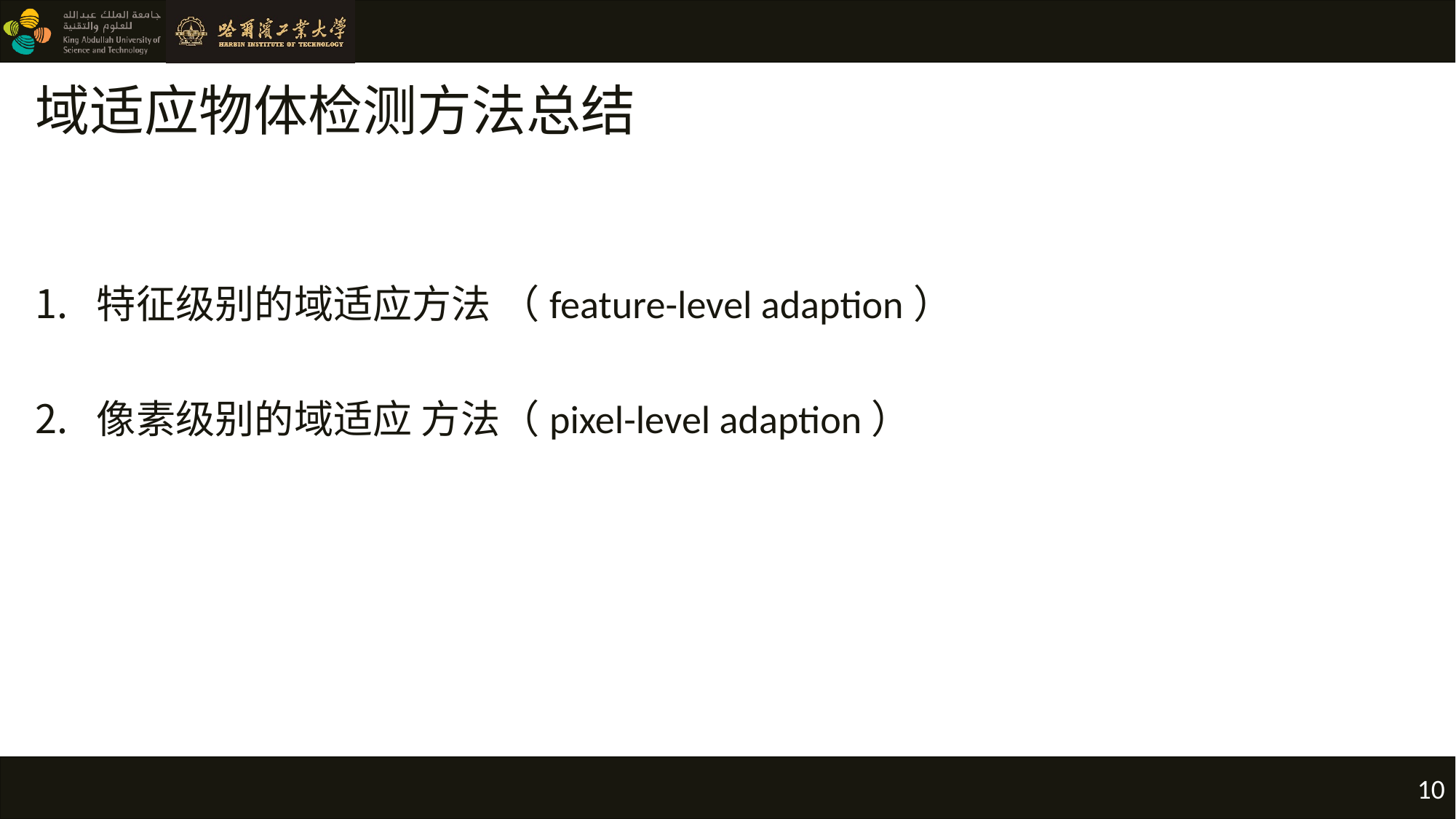

# 域适应物体检测方法总结

特征级别的域适应方法 （feature-level adaption）

像素级别的域适应 方法（pixel-level adaption）

10